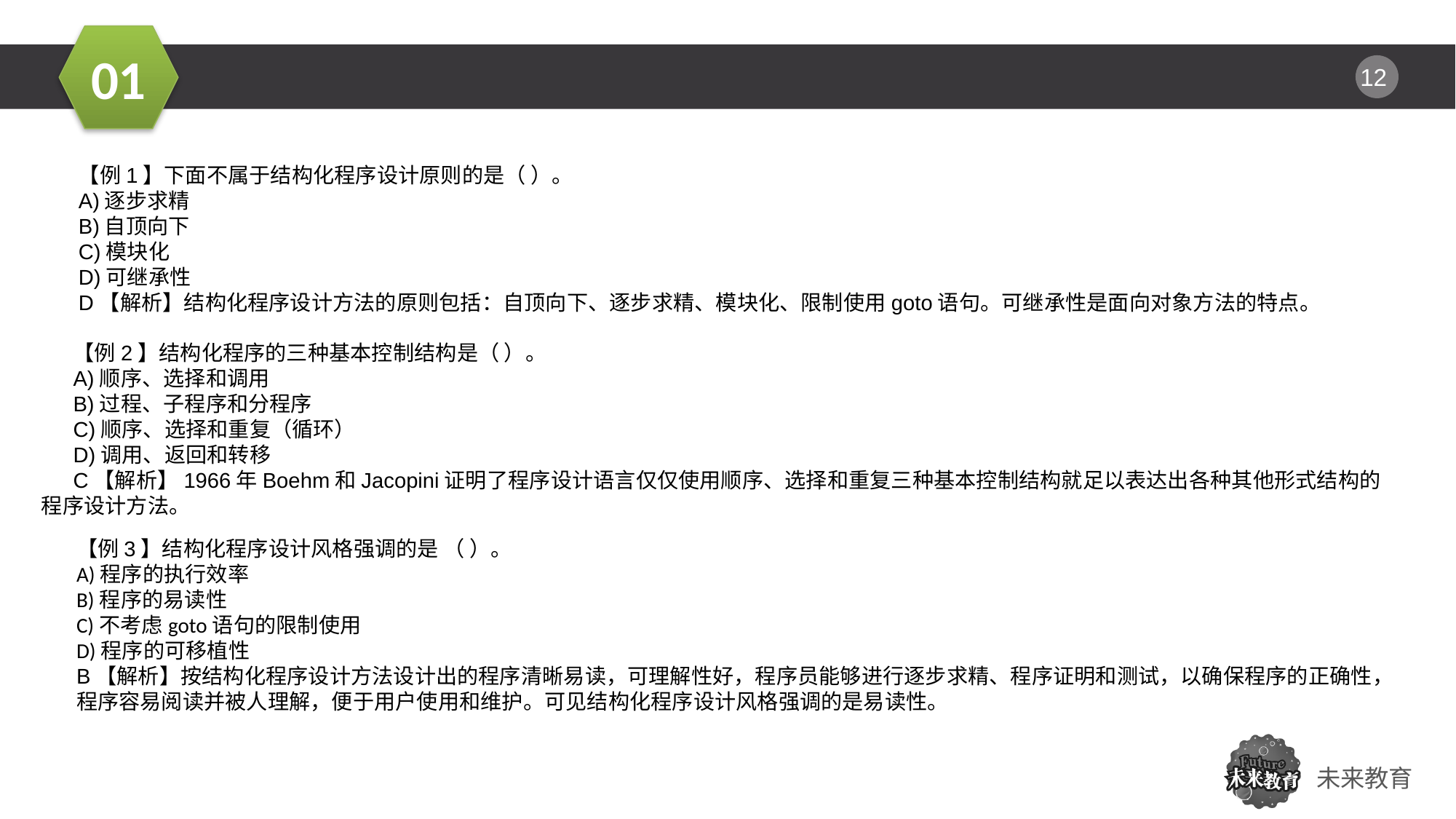

【例1】下面不属于结构化程序设计原则的是（ ）。
A)逐步求精
B)自顶向下
C)模块化
D)可继承性
D【解析】结构化程序设计方法的原则包括：自顶向下、逐步求精、模块化、限制使用goto语句。可继承性是面向对象方法的特点。
【例2】结构化程序的三种基本控制结构是（ ）。
A)顺序、选择和调用
B)过程、子程序和分程序
C)顺序、选择和重复（循环）
D)调用、返回和转移
C【解析】1966年Boehm和Jacopini证明了程序设计语言仅仅使用顺序、选择和重复三种基本控制结构就足以表达出各种其他形式结构的程序设计方法。
【例3】结构化程序设计风格强调的是 （ ）。
A)程序的执行效率
B)程序的易读性
C)不考虑goto语句的限制使用
D)程序的可移植性
B【解析】按结构化程序设计方法设计出的程序清晰易读，可理解性好，程序员能够进行逐步求精、程序证明和测试，以确保程序的正确性，程序容易阅读并被人理解，便于用户使用和维护。可见结构化程序设计风格强调的是易读性。